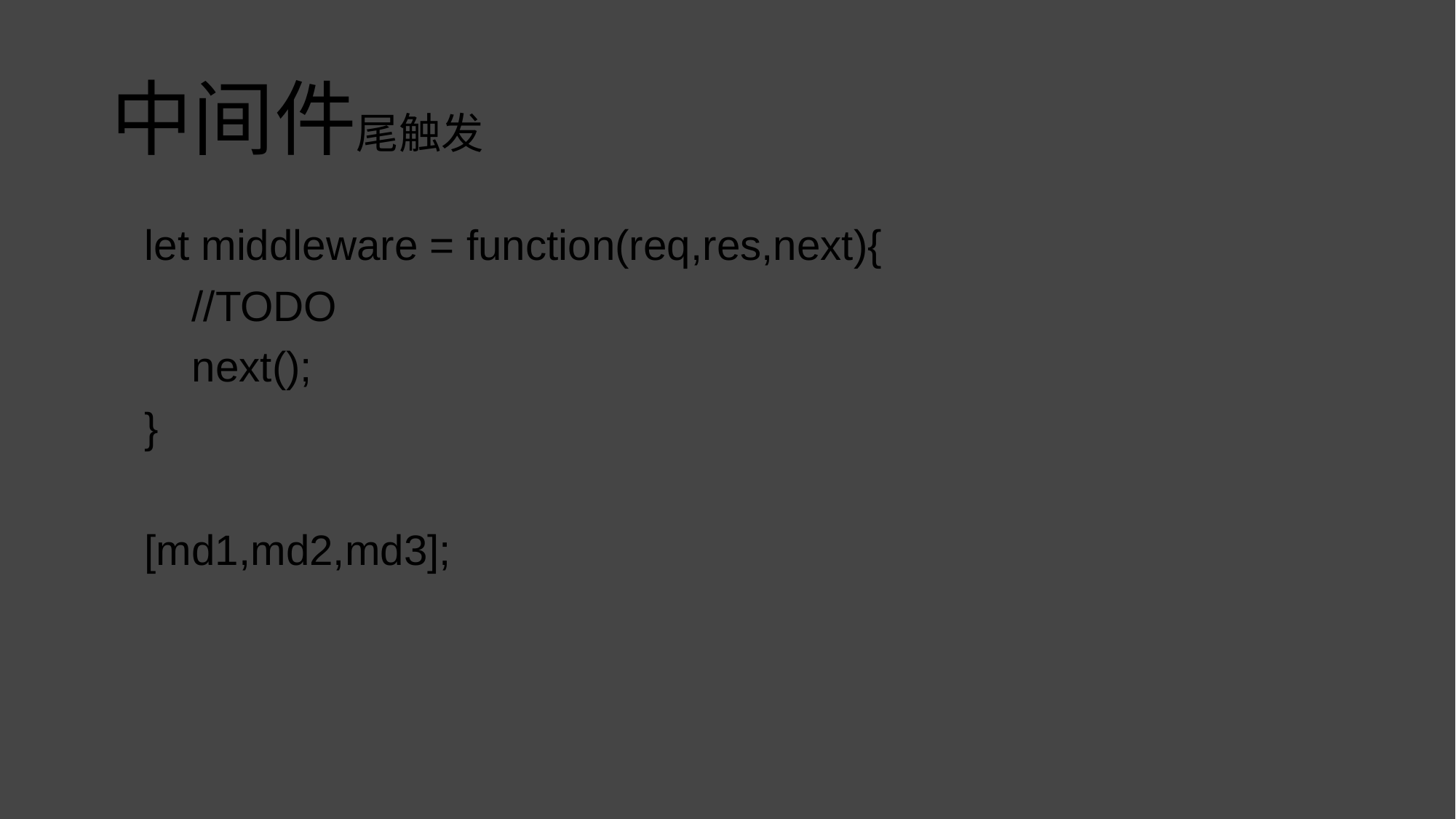

# 中间件尾触发
let middleware = function(req,res,next){
    //TODO
    next();
}

[md1,md2,md3];